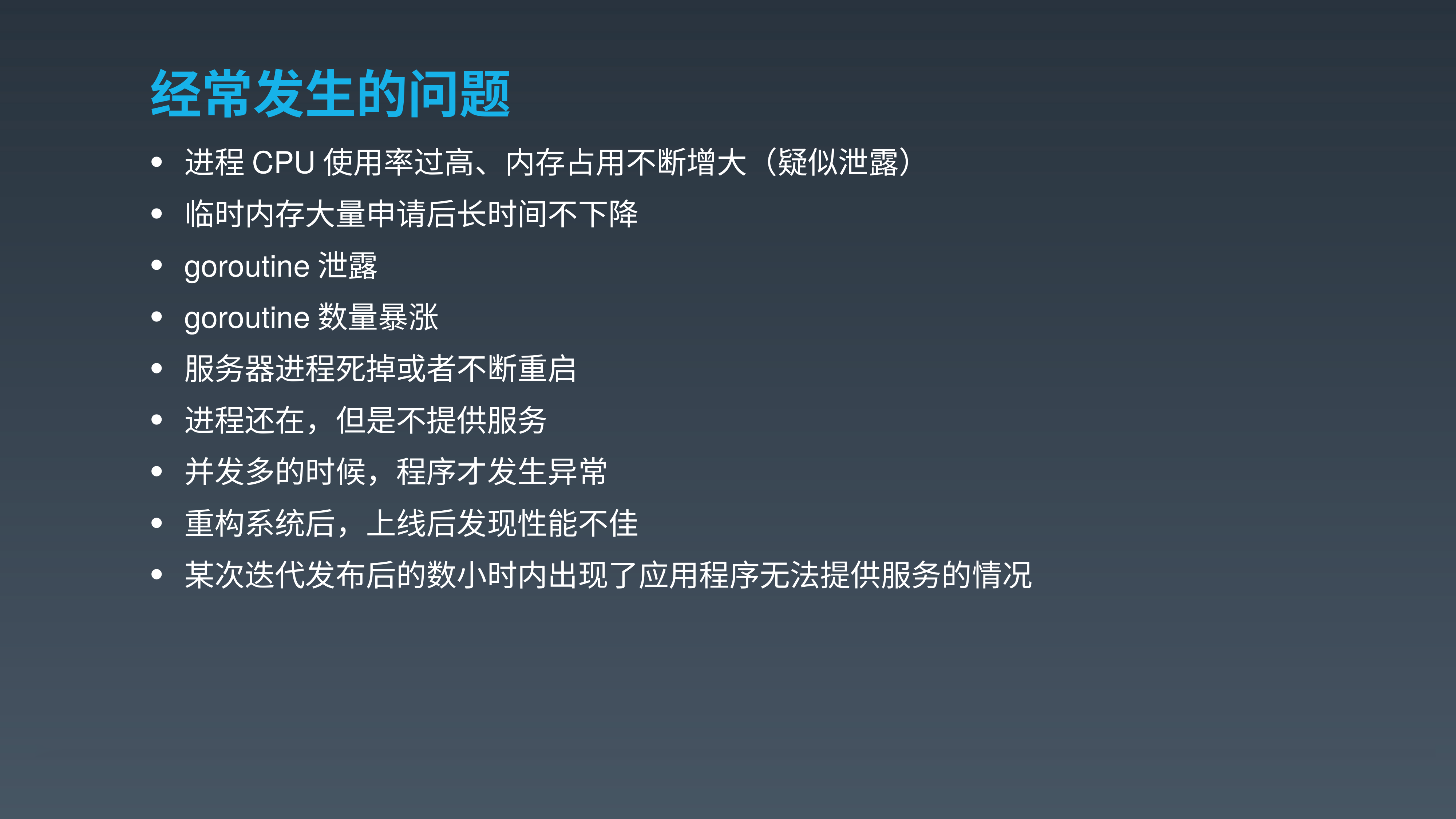

# 经常发生的问题
进程CPU使用率过高、内存占用不断增大（疑似泄露）
临时内存大量申请后长时间不下降
goroutine泄露
goroutine数量暴涨
服务器进程死掉或者不断重启
进程还在，但是不提供服务
并发多的时候，程序才发生异常
重构系统后，上线后发现性能不佳
某次迭代发布后的数小时内出现了应用程序无法提供服务的情况